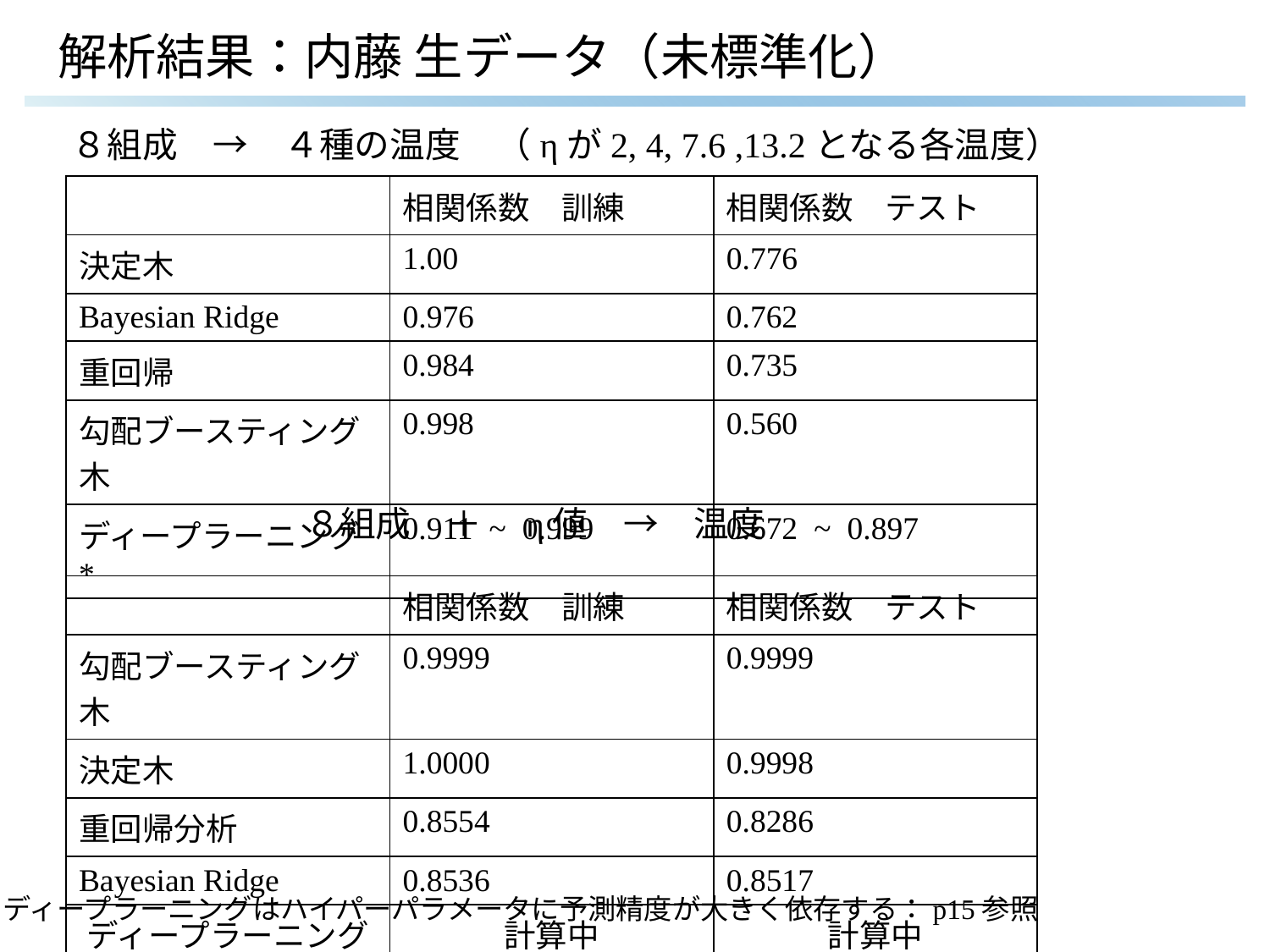

# 解析結果：内藤 生データ（未標準化）
８組成　→　４種の温度　（ηが2, 4, 7.6 ,13.2となる各温度）
|  | 相関係数　訓練 | 相関係数　テスト |
| --- | --- | --- |
| 決定木 | 1.00 | 0.776 |
| Bayesian Ridge | 0.976 | 0.762 |
| 重回帰 | 0.984 | 0.735 |
| 勾配ブースティング木 | 0.998 | 0.560 |
| ディープラーニング\* | 0.911 ~ 0.999 | 0.672 ~ 0.897 |
８組成　＋　η値　→　温度
|  | 相関係数　訓練 | 相関係数　テスト |
| --- | --- | --- |
| 勾配ブースティング木 | 0.9999 | 0.9999 |
| 決定木 | 1.0000 | 0.9998 |
| 重回帰分析 | 0.8554 | 0.8286 |
| Bayesian Ridge | 0.8536 | 0.8517 |
| ディープラーニング | 計算中 | 計算中 |
*ディープラーニングはハイパーパラメータに予測精度が大きく依存する：p15参照